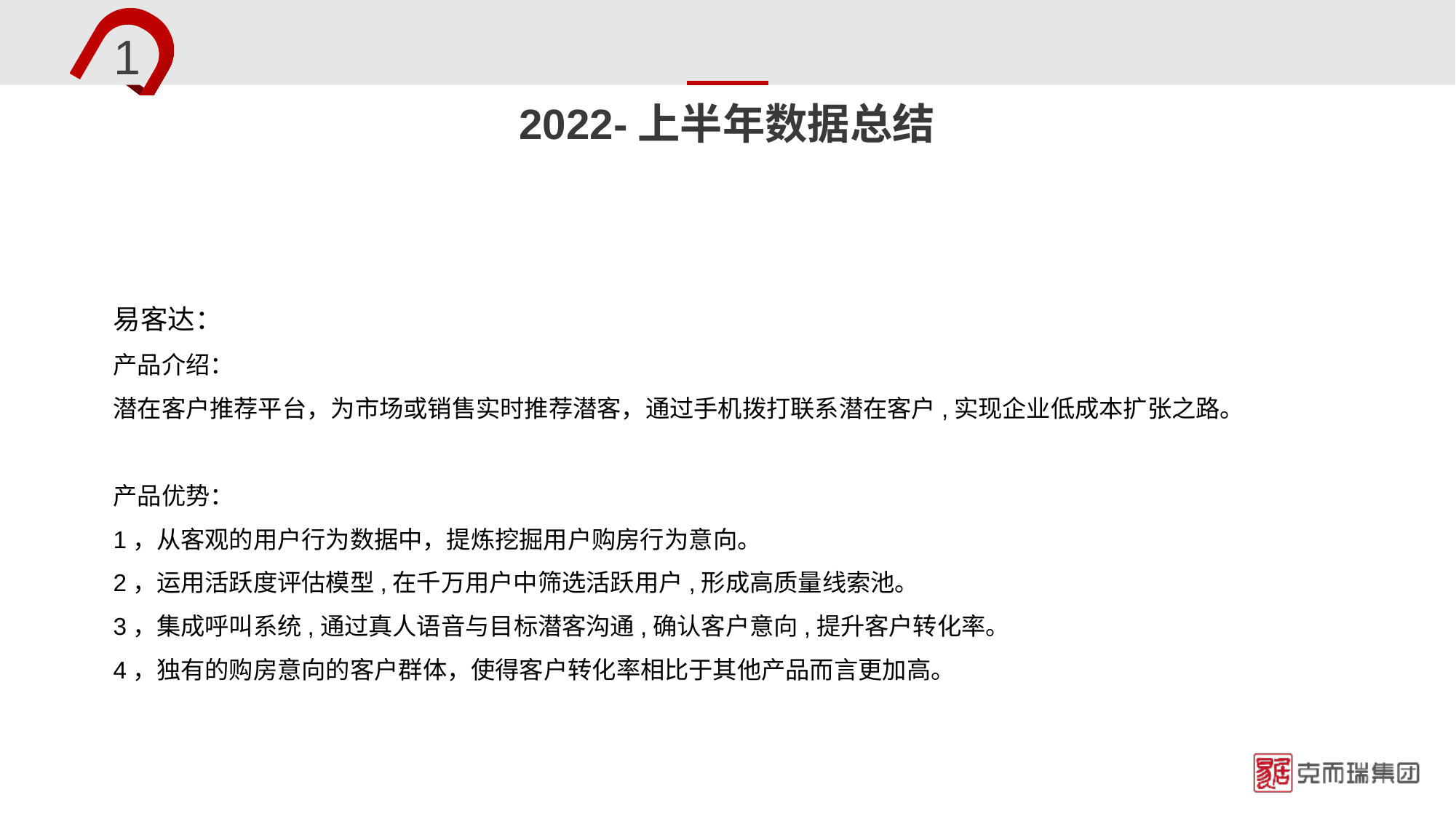

1
# 2022-上半年数据总结
易客达：
产品介绍：
潜在客户推荐平台，为市场或销售实时推荐潜客，通过手机拨打联系潜在客户,实现企业低成本扩张之路。

产品优势：
1，从客观的用户行为数据中，提炼挖掘用户购房行为意向。
2，运用活跃度评估模型,在千万用户中筛选活跃用户,形成高质量线索池。
3，集成呼叫系统,通过真人语音与目标潜客沟通,确认客户意向,提升客户转化率。
4，独有的购房意向的客户群体，使得客户转化率相比于其他产品而言更加高。